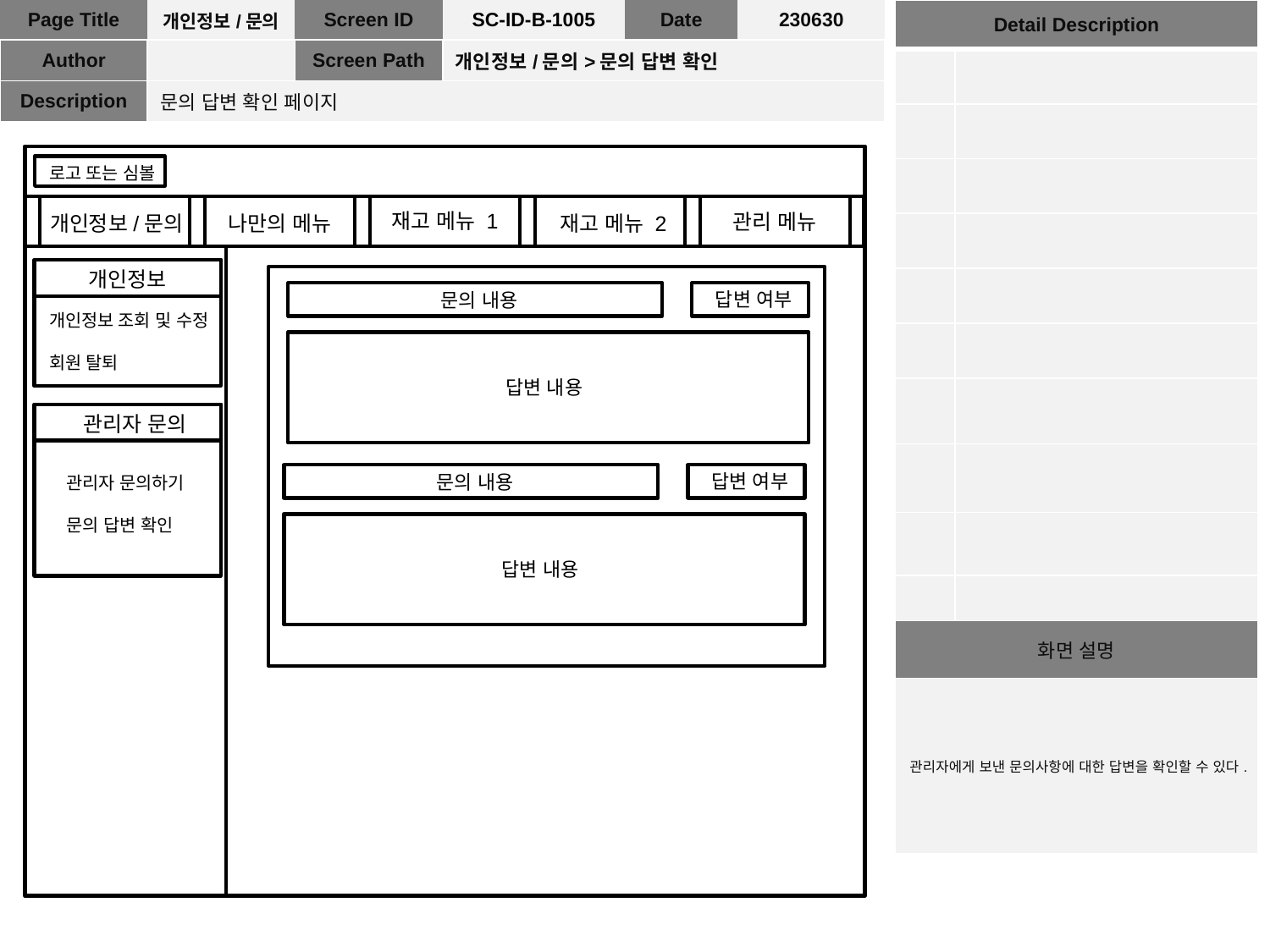

| Page Title | 개인정보/문의 | Screen ID | SC-ID-B-1005 | Date | 230630 |
| --- | --- | --- | --- | --- | --- |
| Author |  | Screen Path | 개인정보/문의>문의 답변 확인 |  |  |
| Description | 문의 답변 확인 페이지 |  |  |  |  |
| Detail Description |  |
| --- | --- |
|  |  |
|  |  |
|  |  |
|  |  |
|  |  |
|  |  |
|  |  |
|  |  |
|  |  |
|  |  |
| 화면 설명 |  |
| 관리자에게 보낸 문의사항에 대한 답변을 확인할 수 있다. |  |

로고 또는 심볼

재고 메뉴 1
관리 메뉴
나만의 메뉴
재고 메뉴 2
개인정보/문의

개인정보

답변 여부
문의 내용

개인정보 조회 및 수정

회원 탈퇴

답변 내용

관리자 문의
답변 여부
문의 내용

관리자 문의하기

문의 답변 확인
4

답변 내용